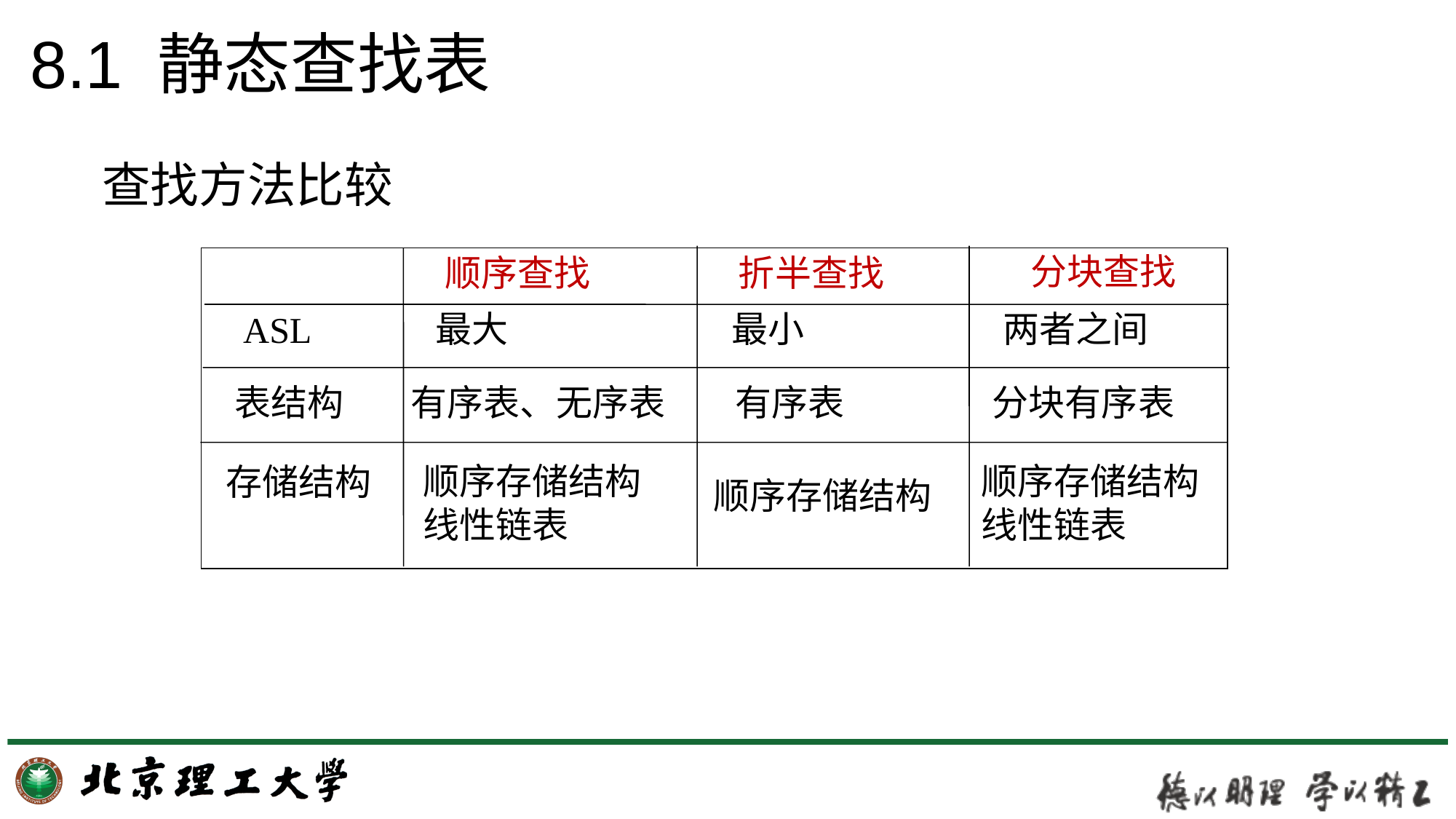

# 8.1 静态查找表
查找方法比较
分块查找
顺序查找
折半查找

最大
最小
两者之间
ASL

表结构
有序表、无序表
有序表
分块有序表

顺序存储结构
线性链表
顺序存储结构
线性链表
存储结构
顺序存储结构